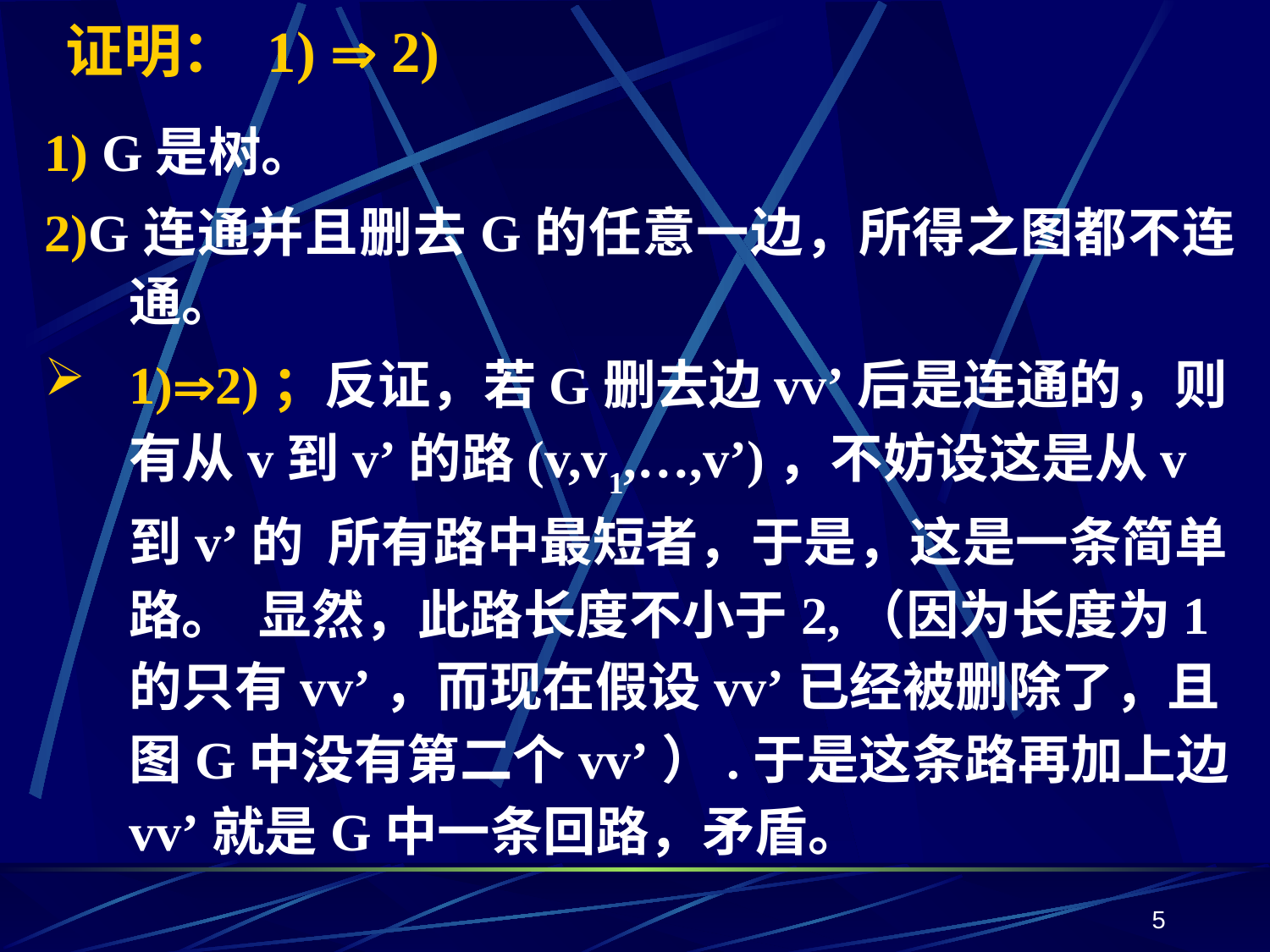

# 证明： 1) ⇒ 2)
1) G是树。
2)G连通并且删去G的任意一边，所得之图都不连通。
1)⇒2)；反证，若G删去边vv’后是连通的，则有从v到v’的路(v,v1,…,v’)，不妨设这是从v到v’的  所有路中最短者，于是，这是一条简单路。  显然，此路长度不小于2,（因为长度为1的只有vv’，而现在假设vv’已经被删除了，且图G中没有第二个vv’）.于是这条路再加上边vv’就是G中一条回路，矛盾。
5